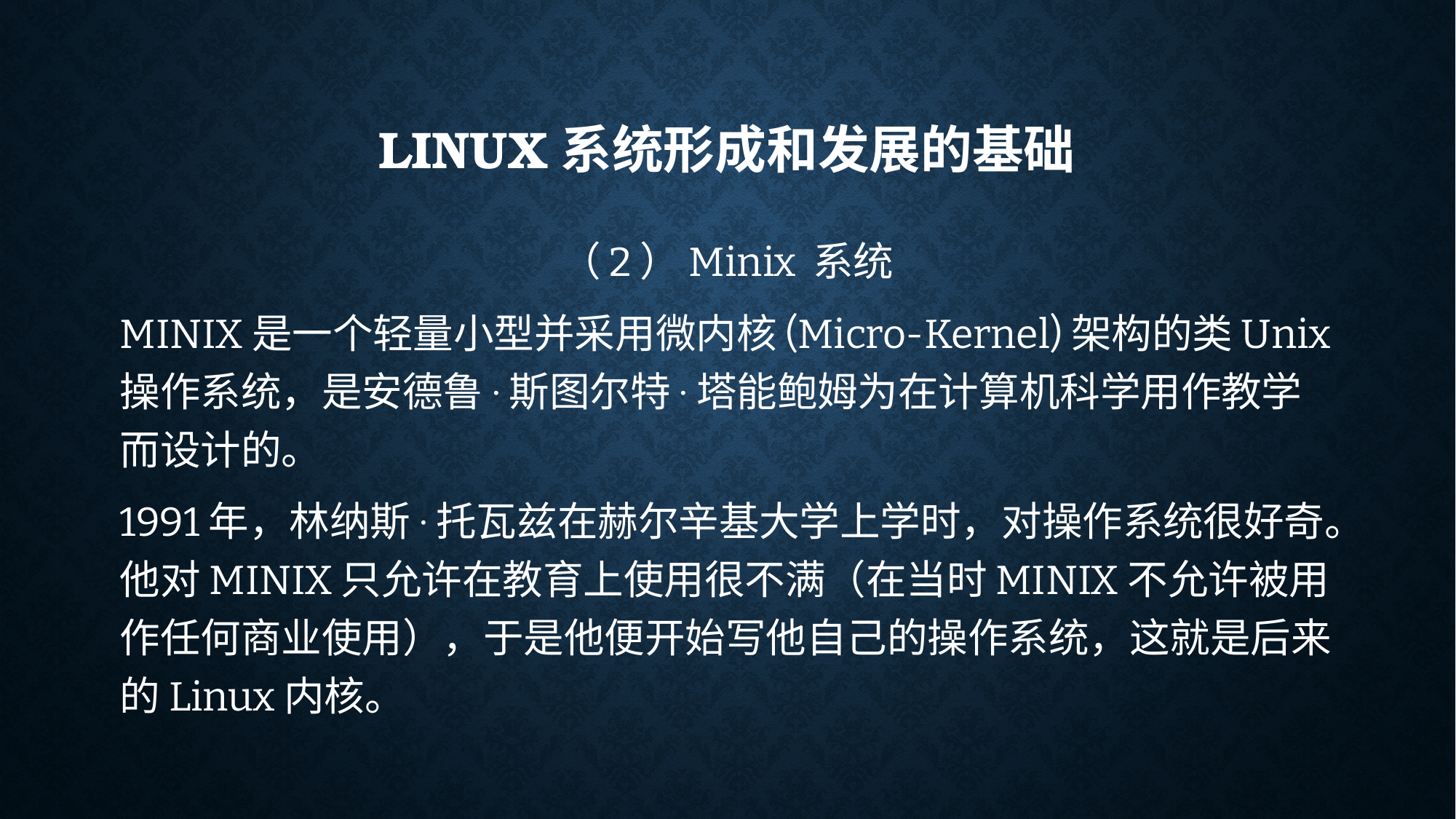

# Linux系统形成和发展的基础
（2）Minix 系统
MINIX是一个轻量小型并采用微内核(Micro-Kernel)架构的类Unix操作系统，是安德鲁·斯图尔特·塔能鲍姆为在计算机科学用作教学而设计的。
1991年，林纳斯·托瓦兹在赫尔辛基大学上学时，对操作系统很好奇。他对MINIX只允许在教育上使用很不满（在当时MINIX不允许被用作任何商业使用），于是他便开始写他自己的操作系统，这就是后来的Linux内核。